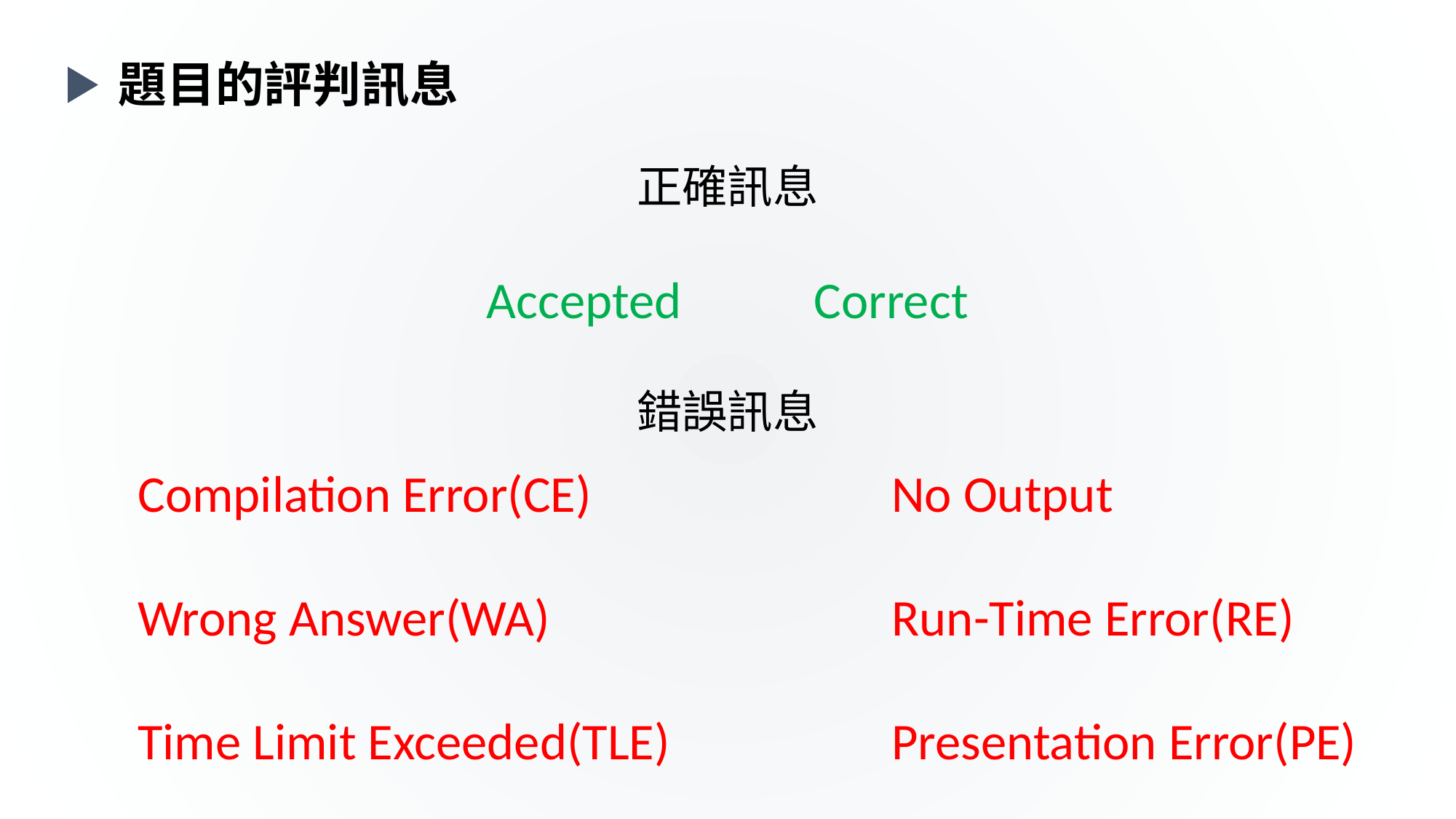

題目的評判訊息

正確訊息

Accepted 		Correct

錯誤訊息
Compilation Error(CE)

Wrong Answer(WA)

Time Limit Exceeded(TLE)
No Output

Run-Time Error(RE)

Presentation Error(PE)